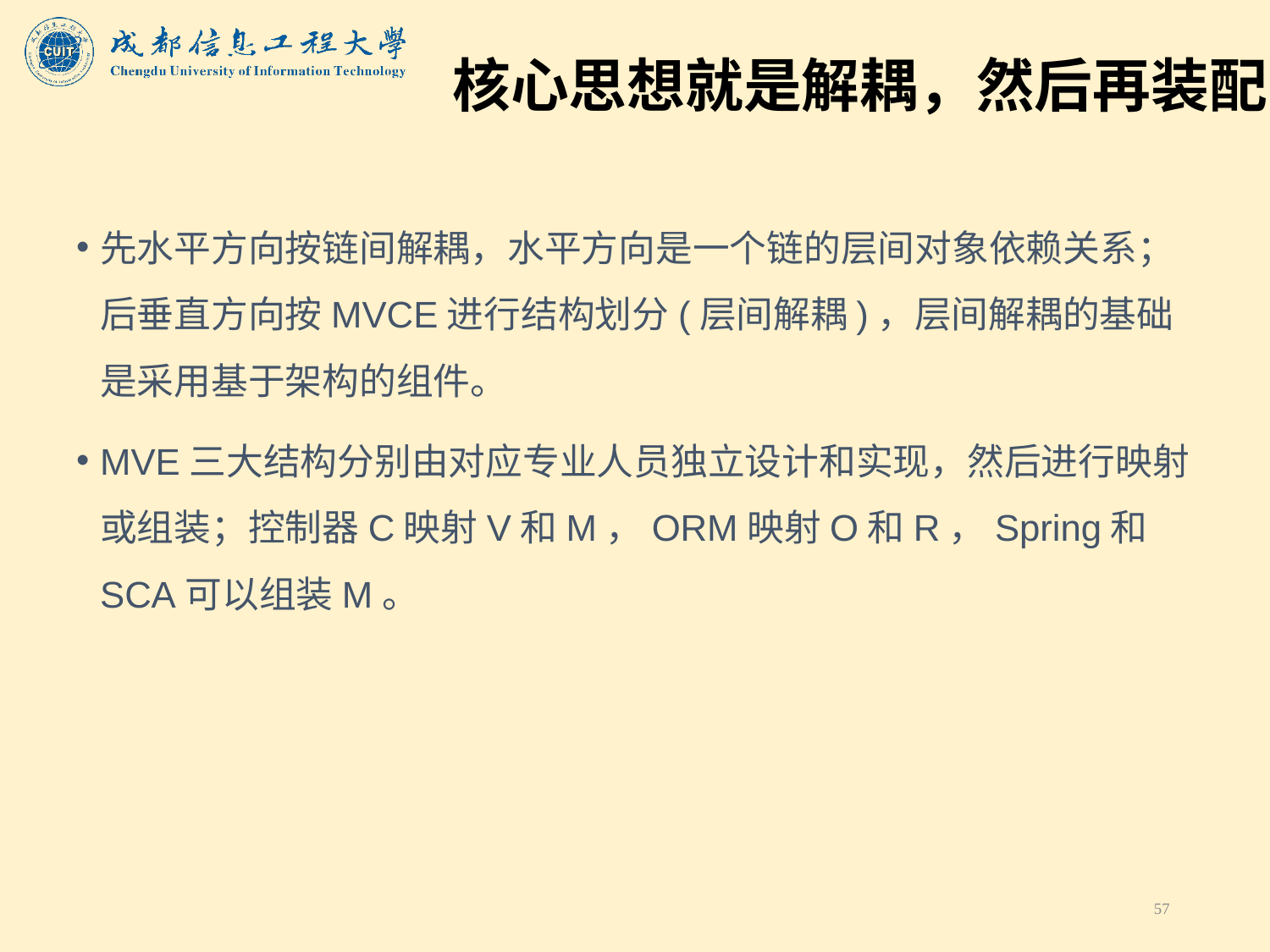

# 核心思想就是解耦，然后再装配
先水平方向按链间解耦，水平方向是一个链的层间对象依赖关系；后垂直方向按MVCE进行结构划分(层间解耦)，层间解耦的基础是采用基于架构的组件。
MVE三大结构分别由对应专业人员独立设计和实现，然后进行映射或组装；控制器C映射V和M，ORM映射O和R，Spring和SCA可以组装M。

57